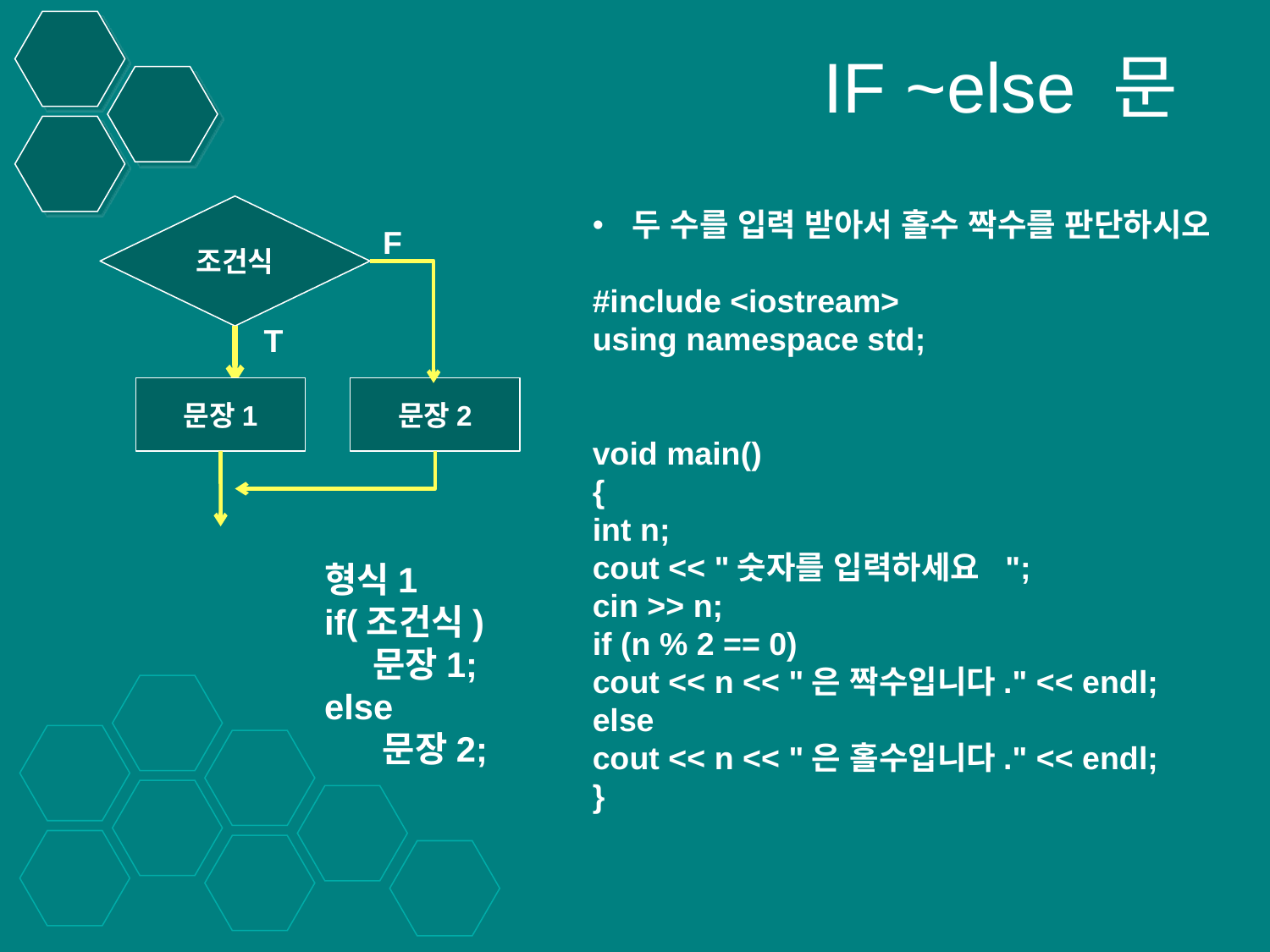

IF ~else 문
조건식
두 수를 입력 받아서 홀수 짝수를 판단하시오

#include <iostream>
using namespace std;

void main()
{
int n;
cout << "숫자를 입력하세요  ";
cin >> n;
if (n % 2 == 0)
cout << n << "은 짝수입니다." << endl;
else
cout << n << "은 홀수입니다." << endl;
}
F
T
문장2
문장1
형식1
if(조건식)
    문장1;
else
     문장2;